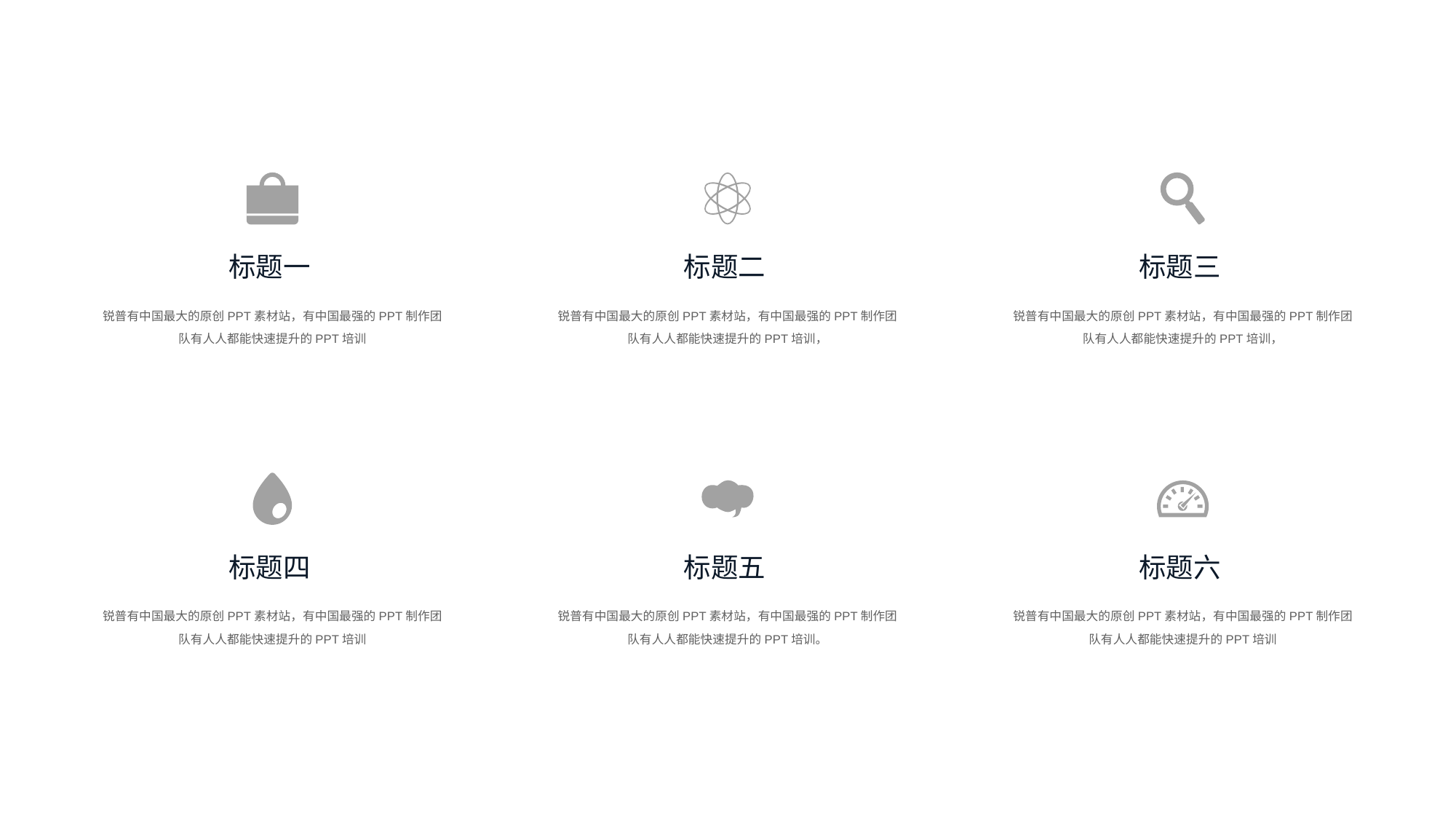

标题一
标题二
标题三
锐普有中国最大的原创PPT素材站，有中国最强的PPT制作团队有人人都能快速提升的PPT培训
锐普有中国最大的原创PPT素材站，有中国最强的PPT制作团队有人人都能快速提升的PPT培训，
锐普有中国最大的原创PPT素材站，有中国最强的PPT制作团队有人人都能快速提升的PPT培训，

标题四
标题五
标题六
锐普有中国最大的原创PPT素材站，有中国最强的PPT制作团队有人人都能快速提升的PPT培训
锐普有中国最大的原创PPT素材站，有中国最强的PPT制作团队有人人都能快速提升的PPT培训。
锐普有中国最大的原创PPT素材站，有中国最强的PPT制作团队有人人都能快速提升的PPT培训